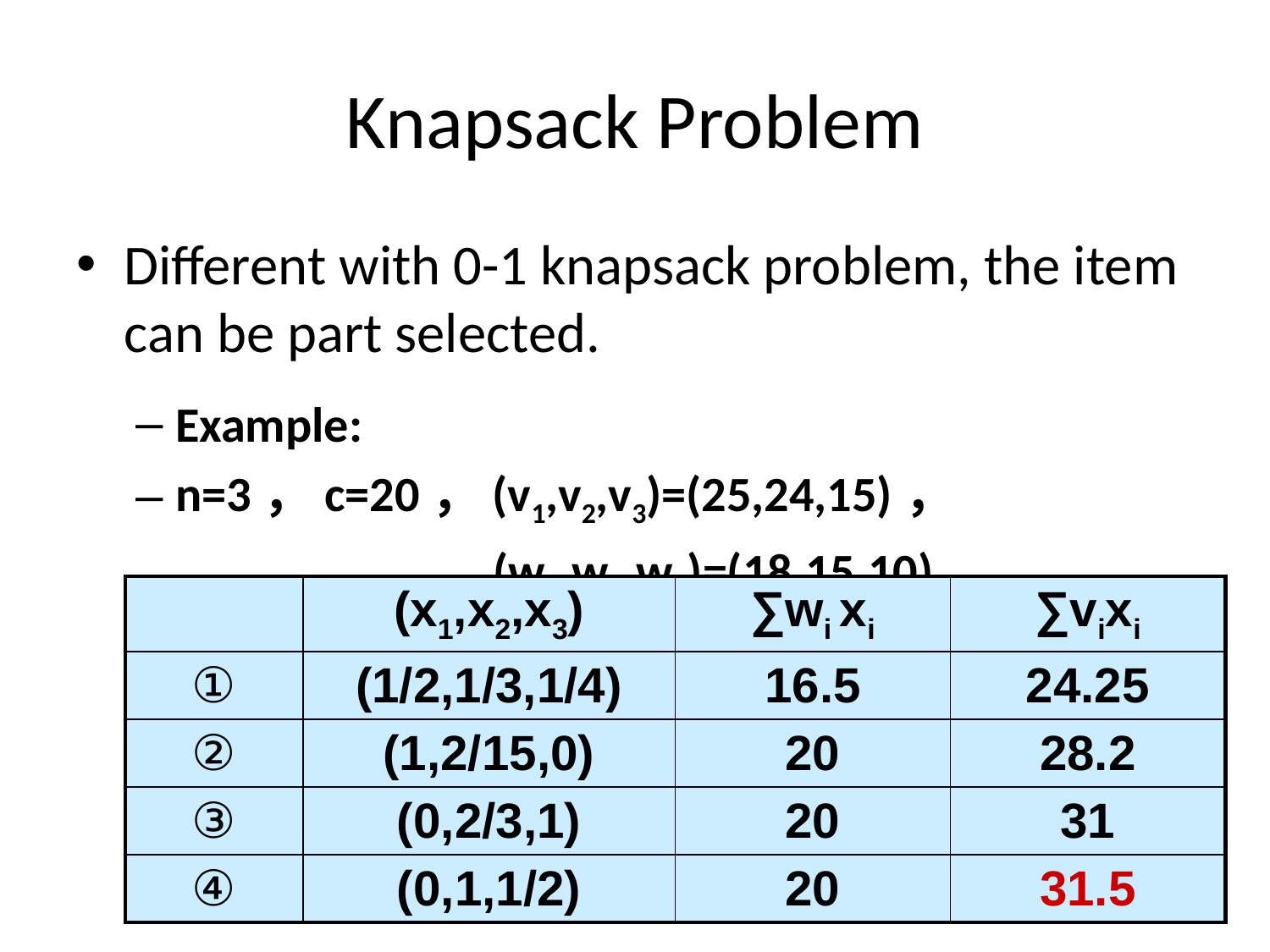

# Knapsack Problem
Different with 0-1 knapsack problem, the item can be part selected.
Example:
n=3，c=20，(v1,v2,v3)=(25,24,15)，
　　　　　　　(w1,w2,w3)=(18,15,10)
其中的4个可行解是：
|  | (x1,x2,x3) | ∑wi xi | ∑vixi |
| --- | --- | --- | --- |
| ① | (1/2,1/3,1/4) | 16.5 | 24.25 |
| ② | (1,2/15,0) | 20 | 28.2 |
| ③ | (0,2/3,1) | 20 | 31 |
| ④ | (0,1,1/2) | 20 | 31.5 |